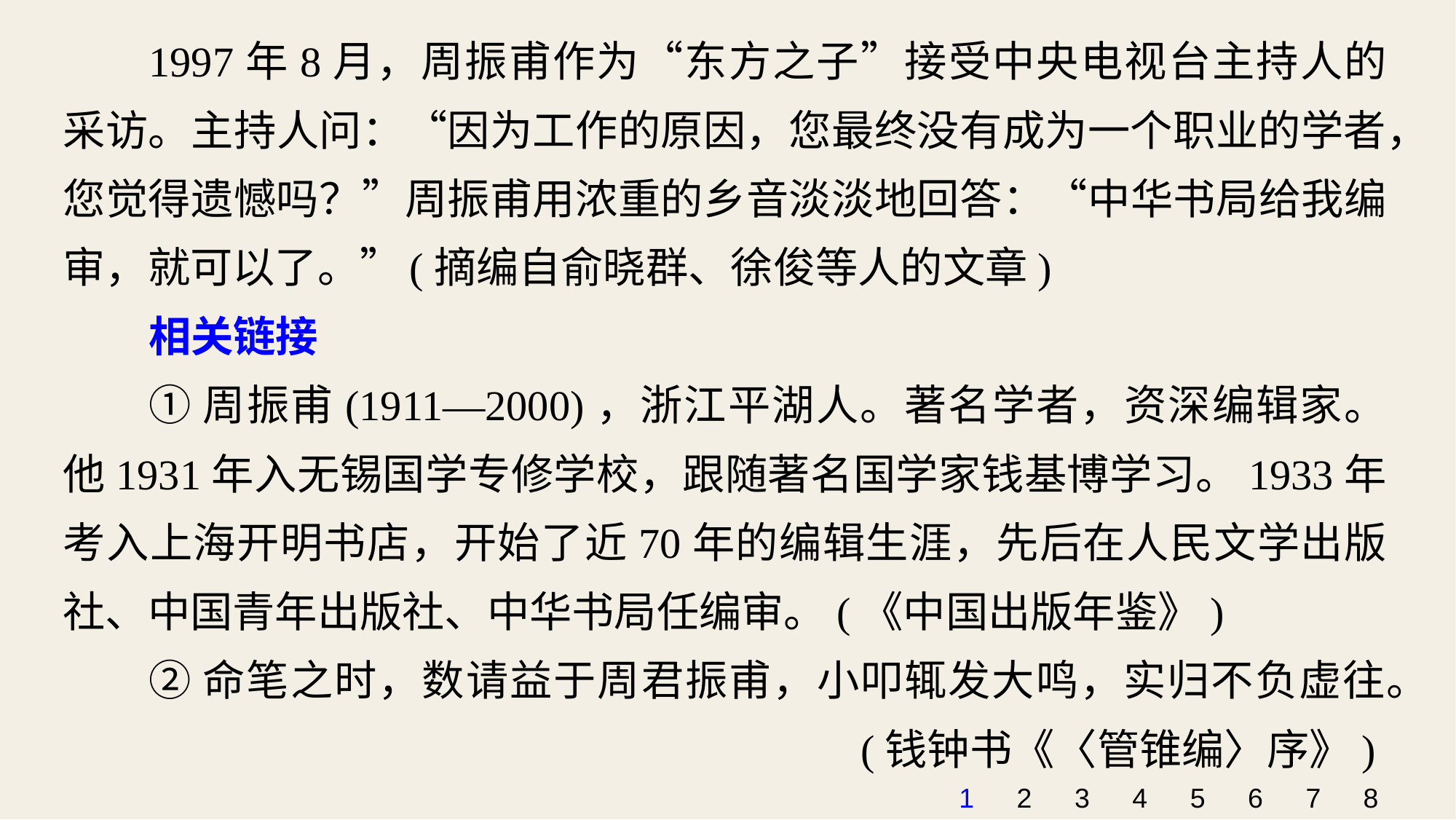

1997年8月，周振甫作为“东方之子”接受中央电视台主持人的采访。主持人问：“因为工作的原因，您最终没有成为一个职业的学者，您觉得遗憾吗？”周振甫用浓重的乡音淡淡地回答：“中华书局给我编审，就可以了。” (摘编自俞晓群、徐俊等人的文章)
相关链接
①周振甫(1911—2000)，浙江平湖人。著名学者，资深编辑家。他1931年入无锡国学专修学校，跟随著名国学家钱基博学习。1933年考入上海开明书店，开始了近70年的编辑生涯，先后在人民文学出版社、中国青年出版社、中华书局任编审。(《中国出版年鉴》)
②命笔之时，数请益于周君振甫，小叩辄发大鸣，实归不负虚往。
(钱钟书《〈管锥编〉序》)
1
2
3
4
5
6
7
8